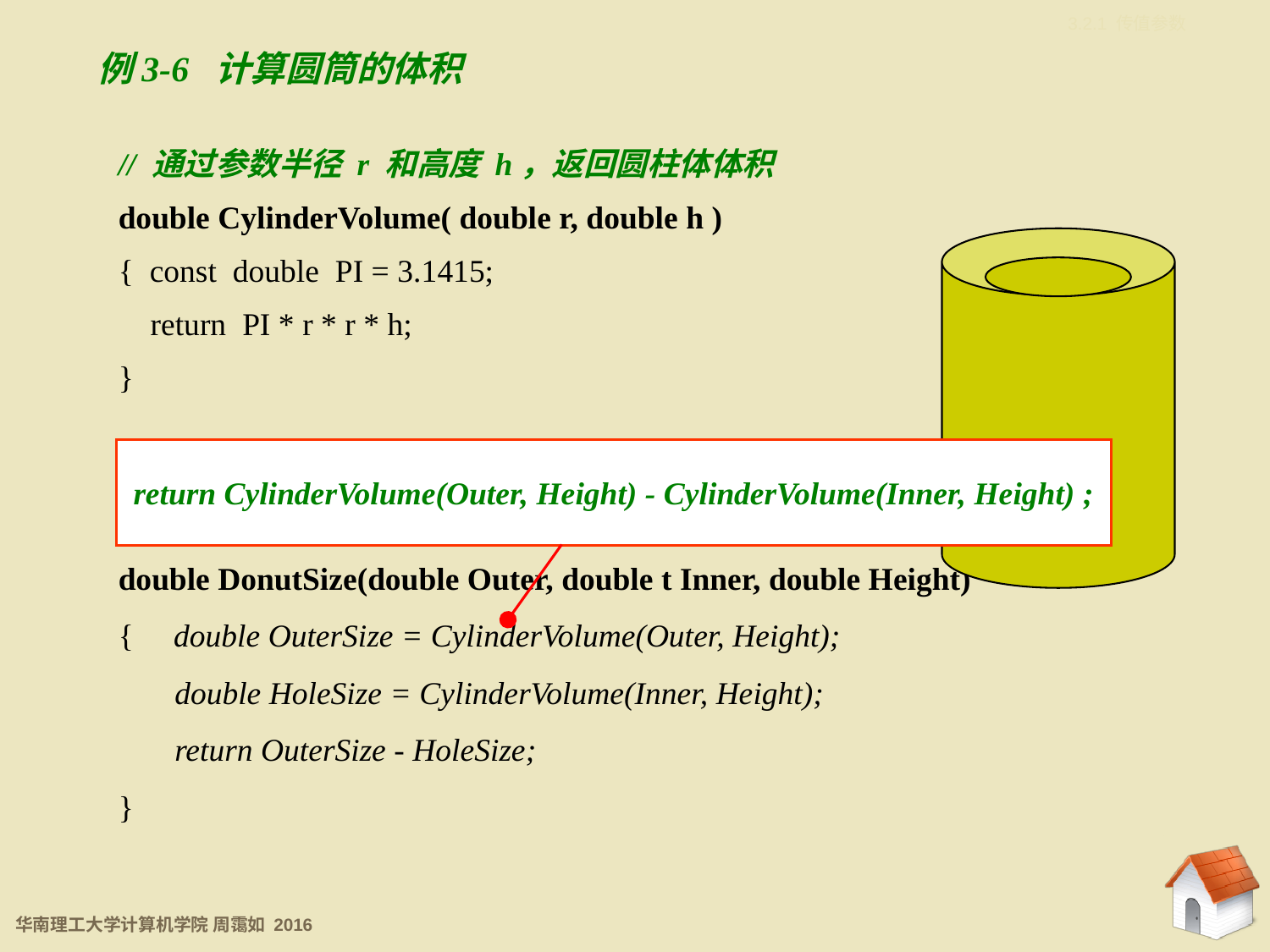

3.2.1 传值参数
例3-6  计算圆筒的体积
// 通过参数半径 r 和高度 h，返回圆柱体体积
double CylinderVolume( double r, double h )
{  const  double  PI = 3.1415;
    return  PI * r * r * h;
}

// 通过参数外圆柱体半径 Outer，内圆柱体半径 Inner
// 和圆柱体高度 Height 返回圆筒体积
double DonutSize(double Outer, double t Inner, double Height)
{     double OuterSize = CylinderVolume(Outer, Height);
       double HoleSize = CylinderVolume(Inner, Height);
       return OuterSize - HoleSize;
}
return CylinderVolume(Outer, Height) - CylinderVolume(Inner, Height) ;